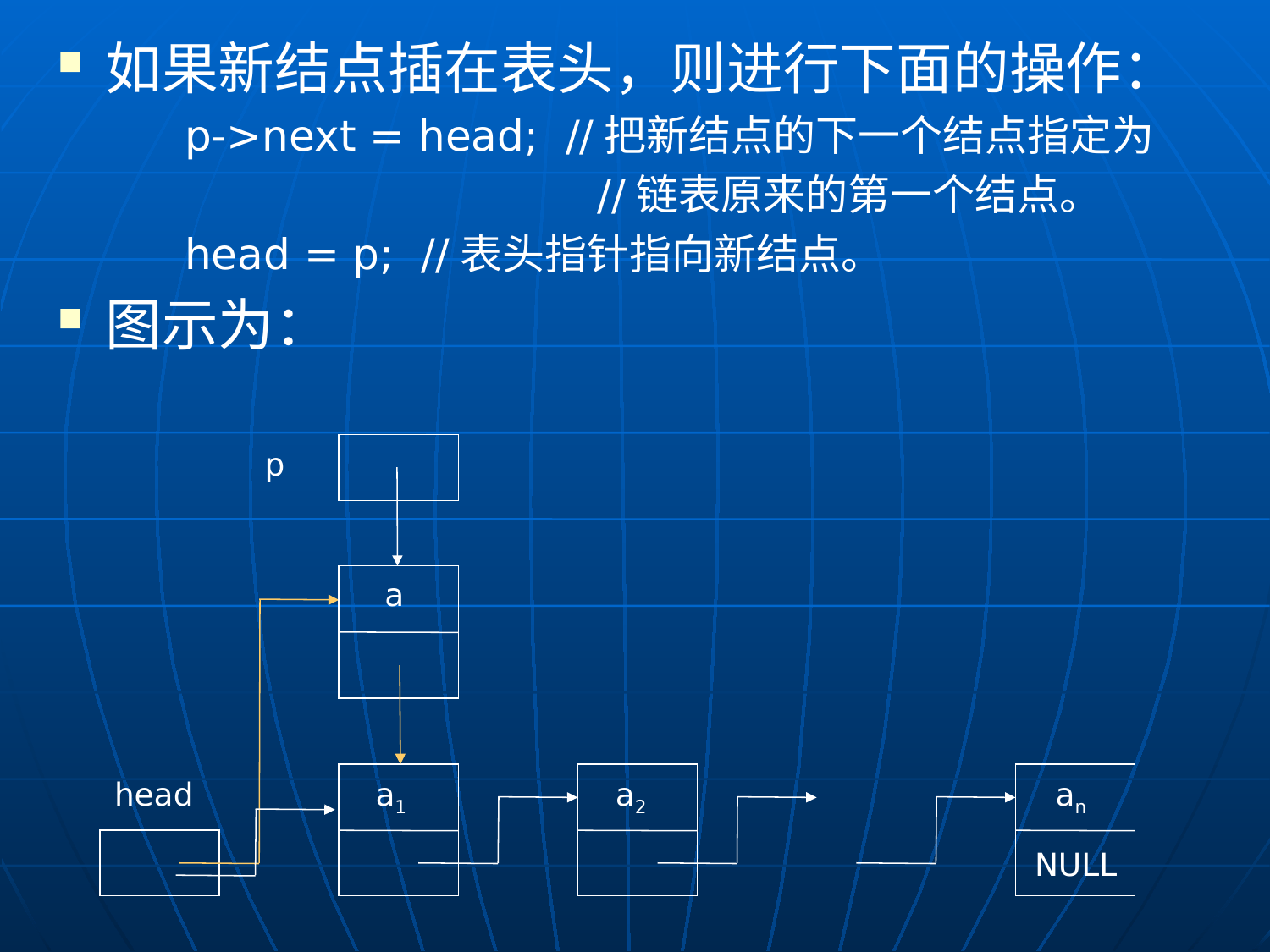

如果新结点插在表头，则进行下面的操作：
p->next = head;  //把新结点的下一个结点指定为
				//链表原来的第一个结点。
head = p;  //表头指针指向新结点。
图示为：

p

a

head
a1
a2
an

NULL